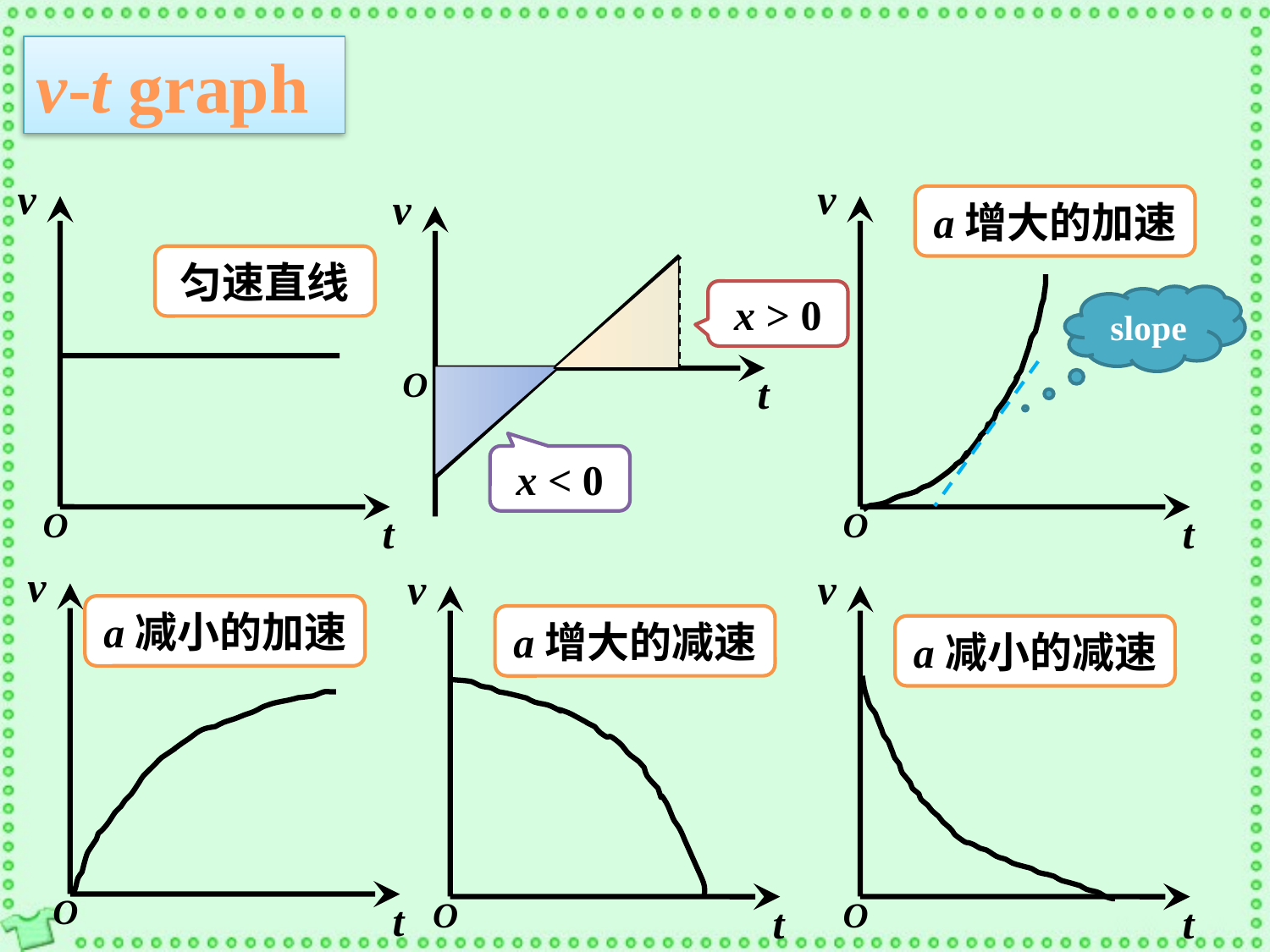

v-t graph
v

O
t

v

O
t

v

O
t

a增大的加速
匀速直线

x > 0
slope

x < 0
v

O
t

v

O
t

v

O
t

a减小的加速
a增大的减速
a减小的减速